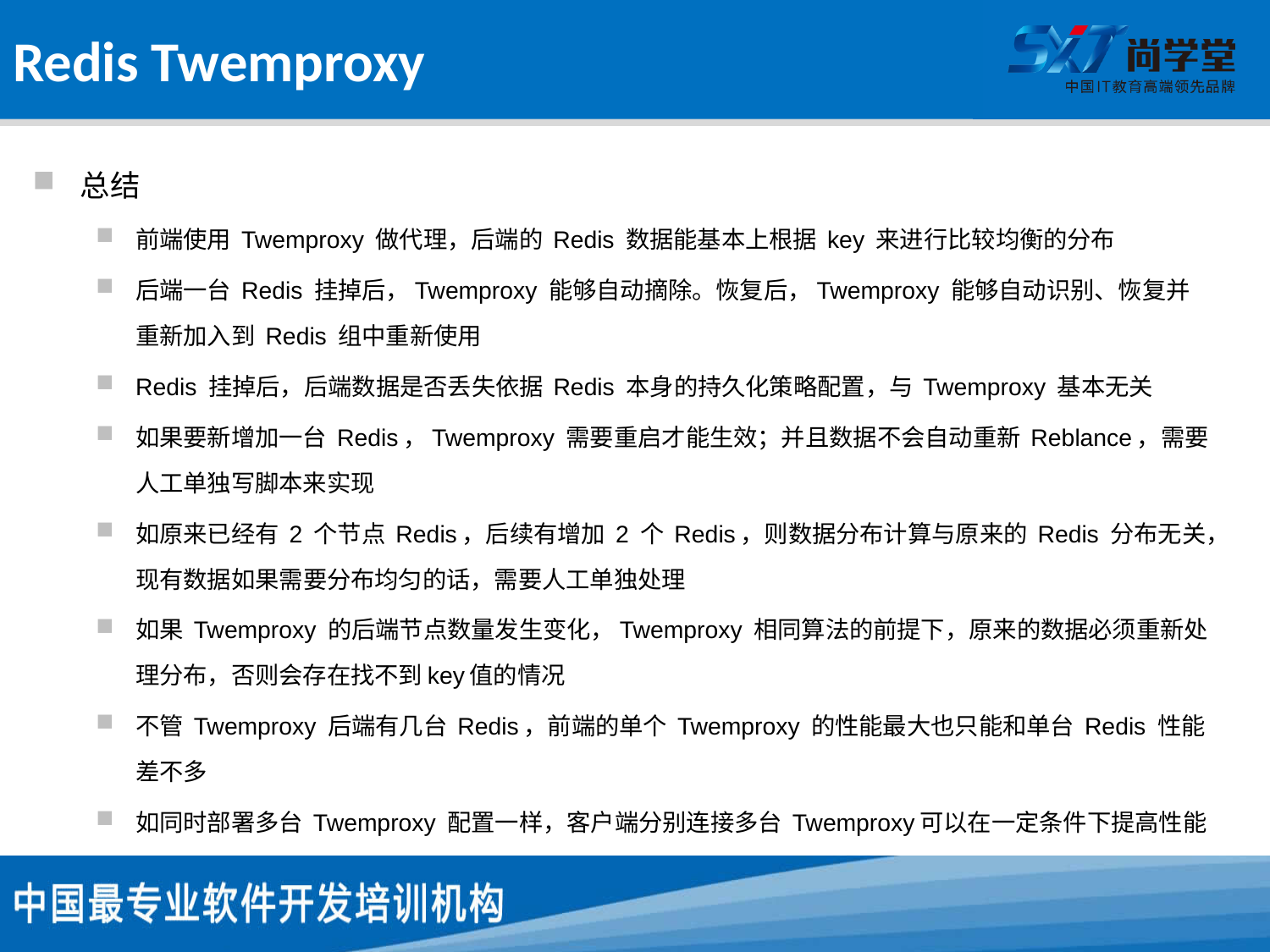

# Redis Twemproxy
总结
前端使用 Twemproxy 做代理，后端的 Redis 数据能基本上根据 key 来进行比较均衡的分布
后端一台 Redis 挂掉后，Twemproxy 能够自动摘除。恢复后，Twemproxy 能够自动识别、恢复并重新加入到 Redis 组中重新使用
Redis 挂掉后，后端数据是否丢失依据 Redis 本身的持久化策略配置，与 Twemproxy 基本无关
如果要新增加一台 Redis，Twemproxy 需要重启才能生效；并且数据不会自动重新 Reblance，需要人工单独写脚本来实现
如原来已经有 2 个节点 Redis，后续有增加 2 个 Redis，则数据分布计算与原来的 Redis 分布无关，现有数据如果需要分布均匀的话，需要人工单独处理
如果 Twemproxy 的后端节点数量发生变化，Twemproxy 相同算法的前提下，原来的数据必须重新处理分布，否则会存在找不到key值的情况
不管 Twemproxy 后端有几台 Redis，前端的单个 Twemproxy 的性能最大也只能和单台 Redis 性能差不多
如同时部署多台 Twemproxy 配置一样，客户端分别连接多台 Twemproxy可以在一定条件下提高性能